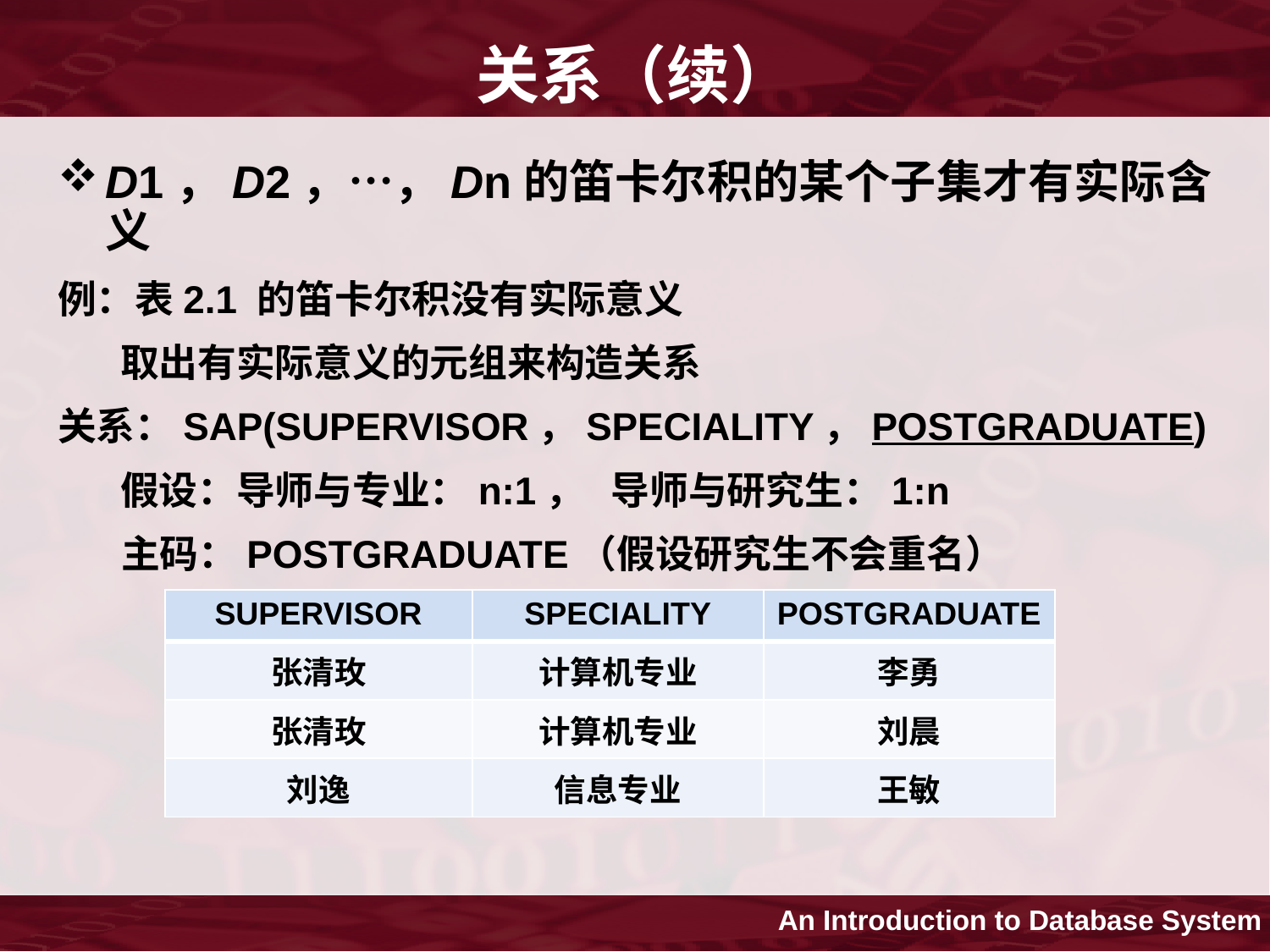

# 关系（续）
D1，D2，…，Dn的笛卡尔积的某个子集才有实际含义
例：表2.1 的笛卡尔积没有实际意义
      取出有实际意义的元组来构造关系
关系：SAP(SUPERVISOR，SPECIALITY，POSTGRADUATE)
      假设：导师与专业：n:1，   导师与研究生：1:n
主码：POSTGRADUATE（假设研究生不会重名）

| SUPERVISOR | SPECIALITY | POSTGRADUATE |
| --- | --- | --- |
| 张清玫 | 计算机专业 | 李勇 |
| 张清玫 | 计算机专业 | 刘晨 |
| 刘逸 | 信息专业 | 王敏 |